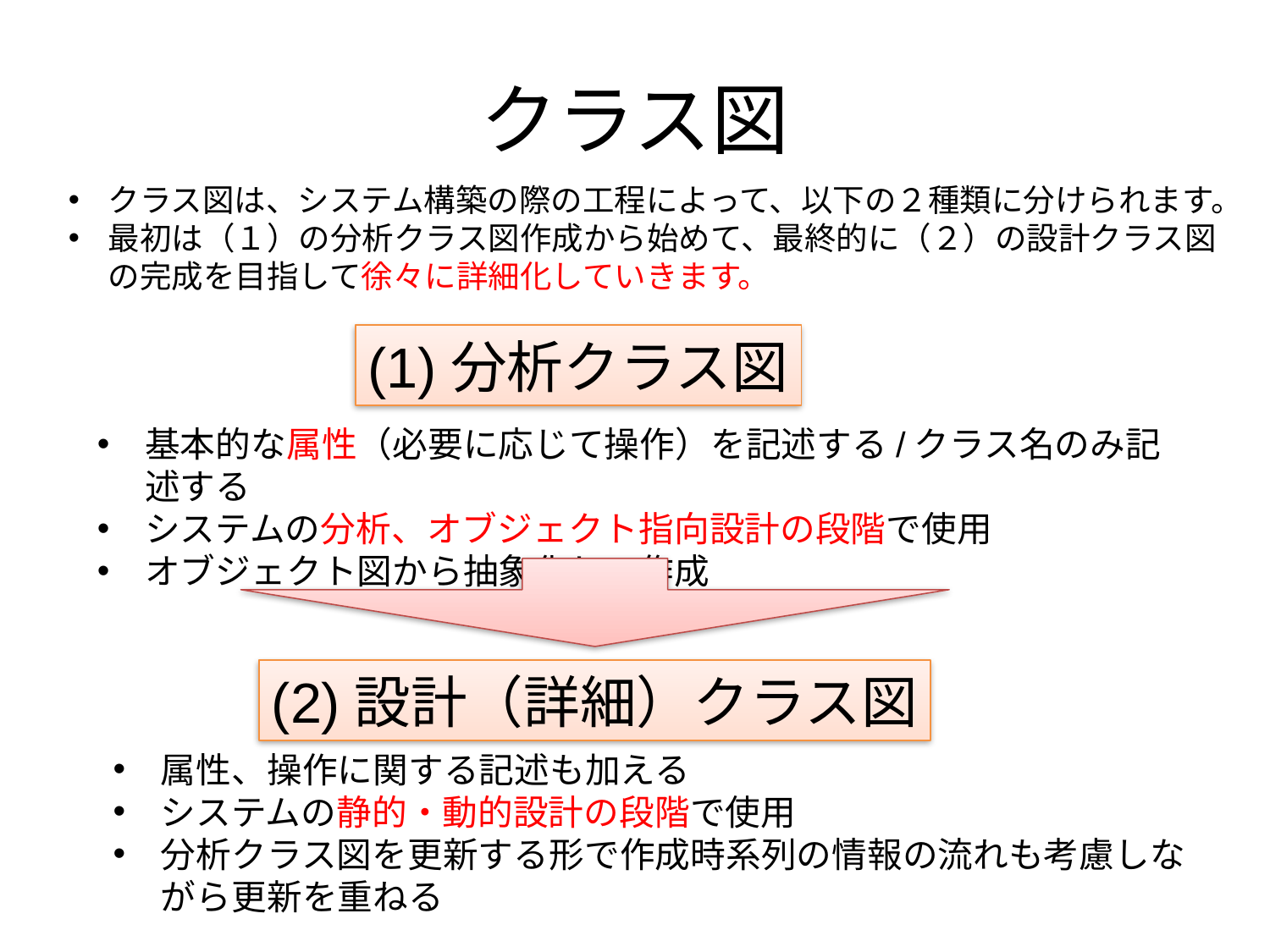

# クラス図
クラス図は、システム構築の際の工程によって、以下の２種類に分けられます。
最初は（１）の分析クラス図作成から始めて、最終的に（２）の設計クラス図の完成を目指して徐々に詳細化していきます。
(1)分析クラス図
基本的な属性（必要に応じて操作）を記述する/クラス名のみ記述する
システムの分析、オブジェクト指向設計の段階で使用
オブジェクト図から抽象化して作成

(2)設計（詳細）クラス図
属性、操作に関する記述も加える
システムの静的・動的設計の段階で使用
分析クラス図を更新する形で作成時系列の情報の流れも考慮しながら更新を重ねる